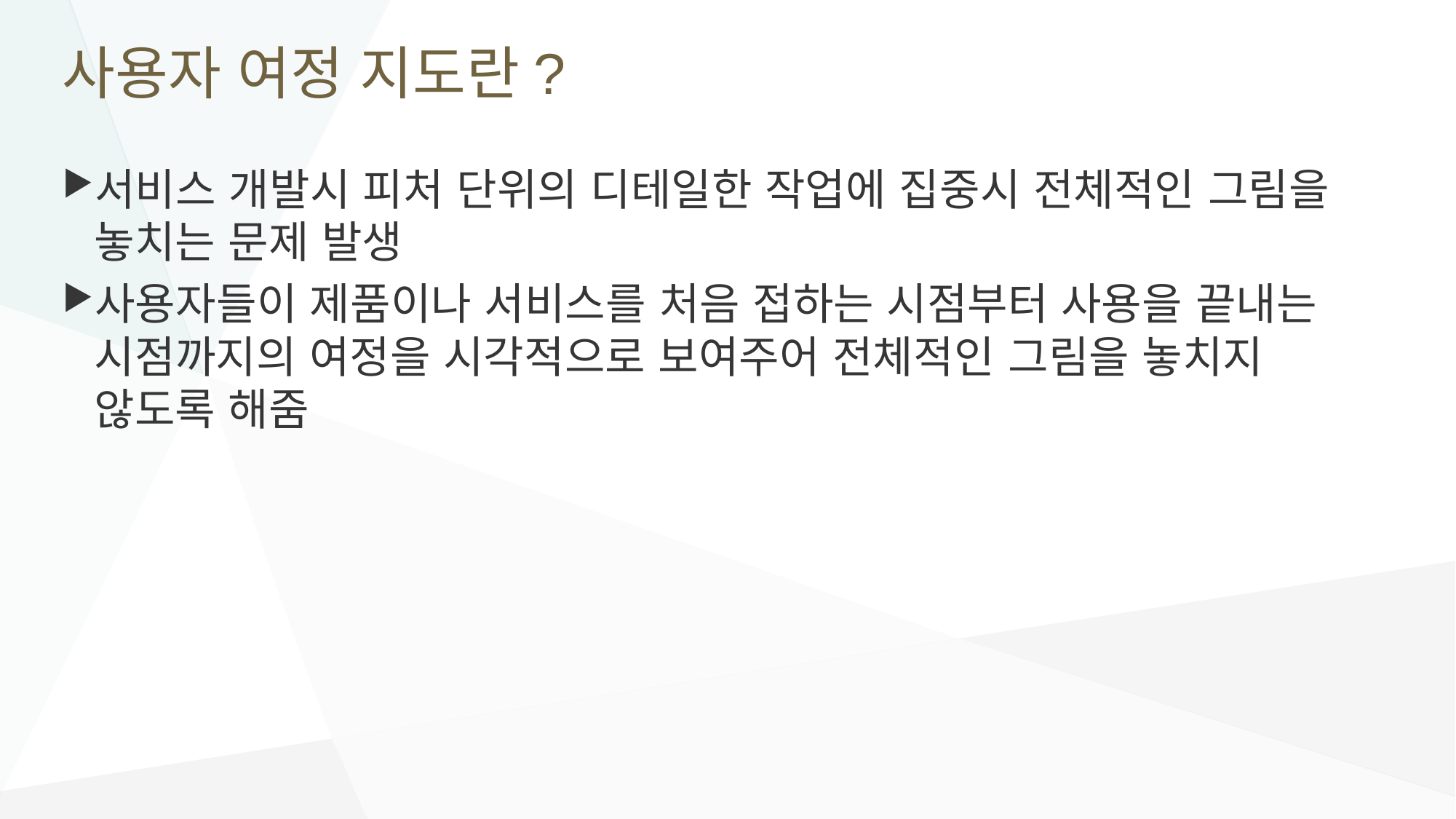

# 사용자 여정 지도란?
서비스 개발시 피처 단위의 디테일한 작업에 집중시 전체적인 그림을 놓치는 문제 발생
사용자들이 제품이나 서비스를 처음 접하는 시점부터 사용을 끝내는 시점까지의 여정을 시각적으로 보여주어 전체적인 그림을 놓치지 않도록 해줌